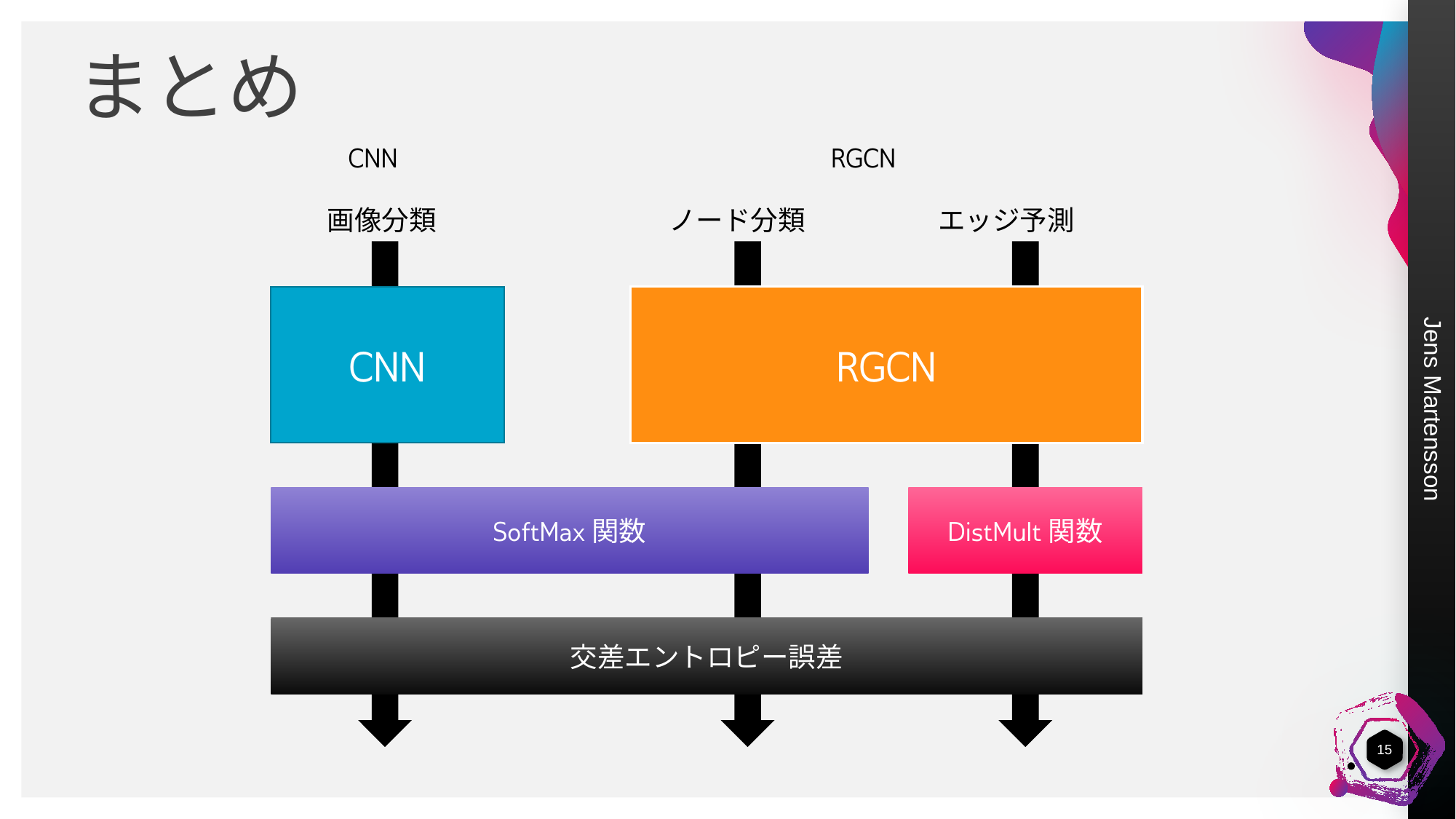

# まとめ
CNN
RGCN
画像分類
ノード分類
エッジ予測

CNN
RGCN
SoftMax関数
DistMult関数
交差エントロピー誤差
15